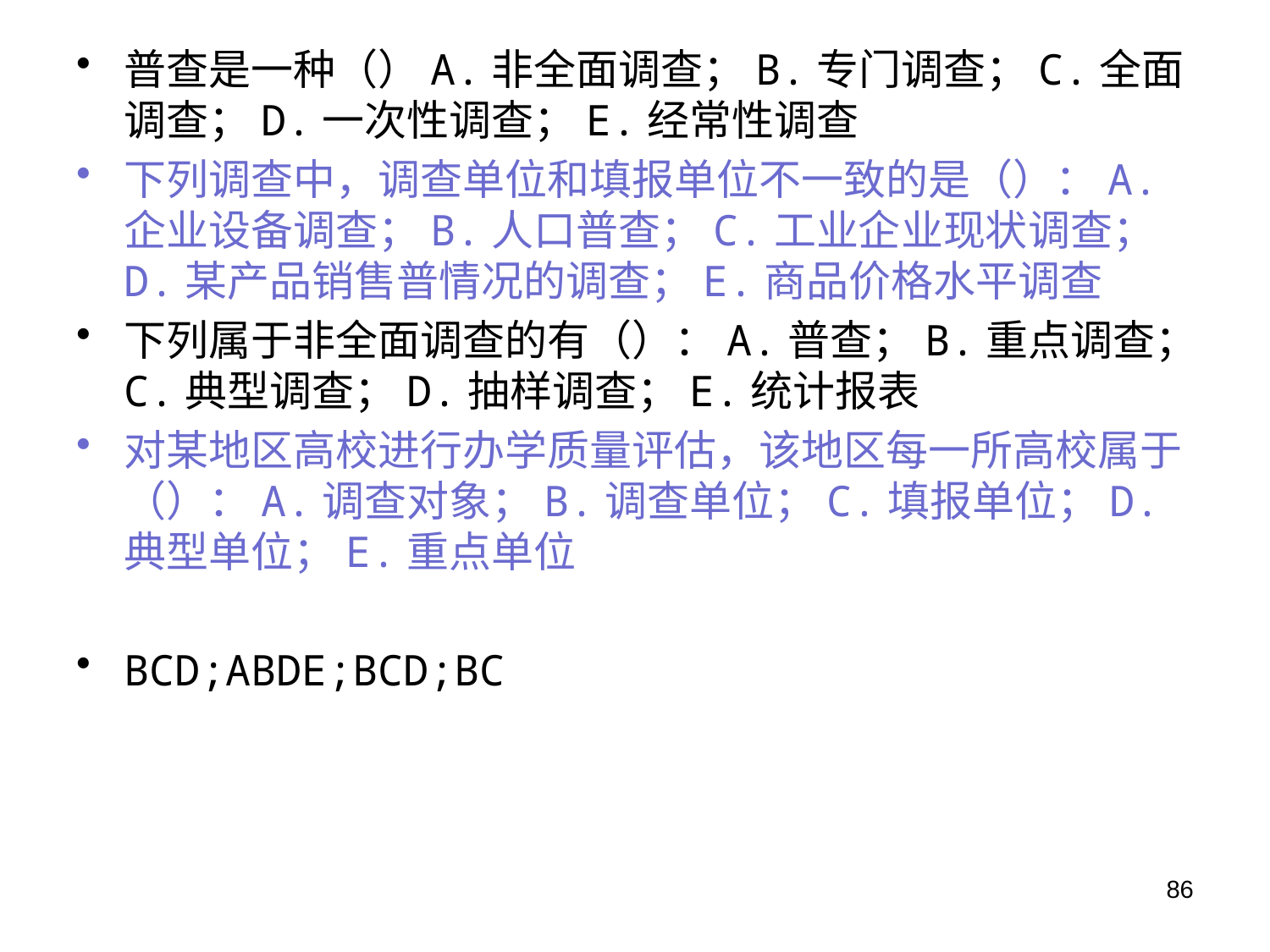

普查是一种（）A.非全面调查；B.专门调查；C.全面调查；D.一次性调查；E.经常性调查
下列调查中，调查单位和填报单位不一致的是（）：A.企业设备调查；B.人口普查；C.工业企业现状调查；D.某产品销售普情况的调查；E.商品价格水平调查
下列属于非全面调查的有（）：A.普查；B.重点调查；C.典型调查；D.抽样调查；E.统计报表
对某地区高校进行办学质量评估，该地区每一所高校属于（）：A.调查对象；B.调查单位；C.填报单位；D.典型单位；E.重点单位

BCD;ABDE;BCD;BC
86